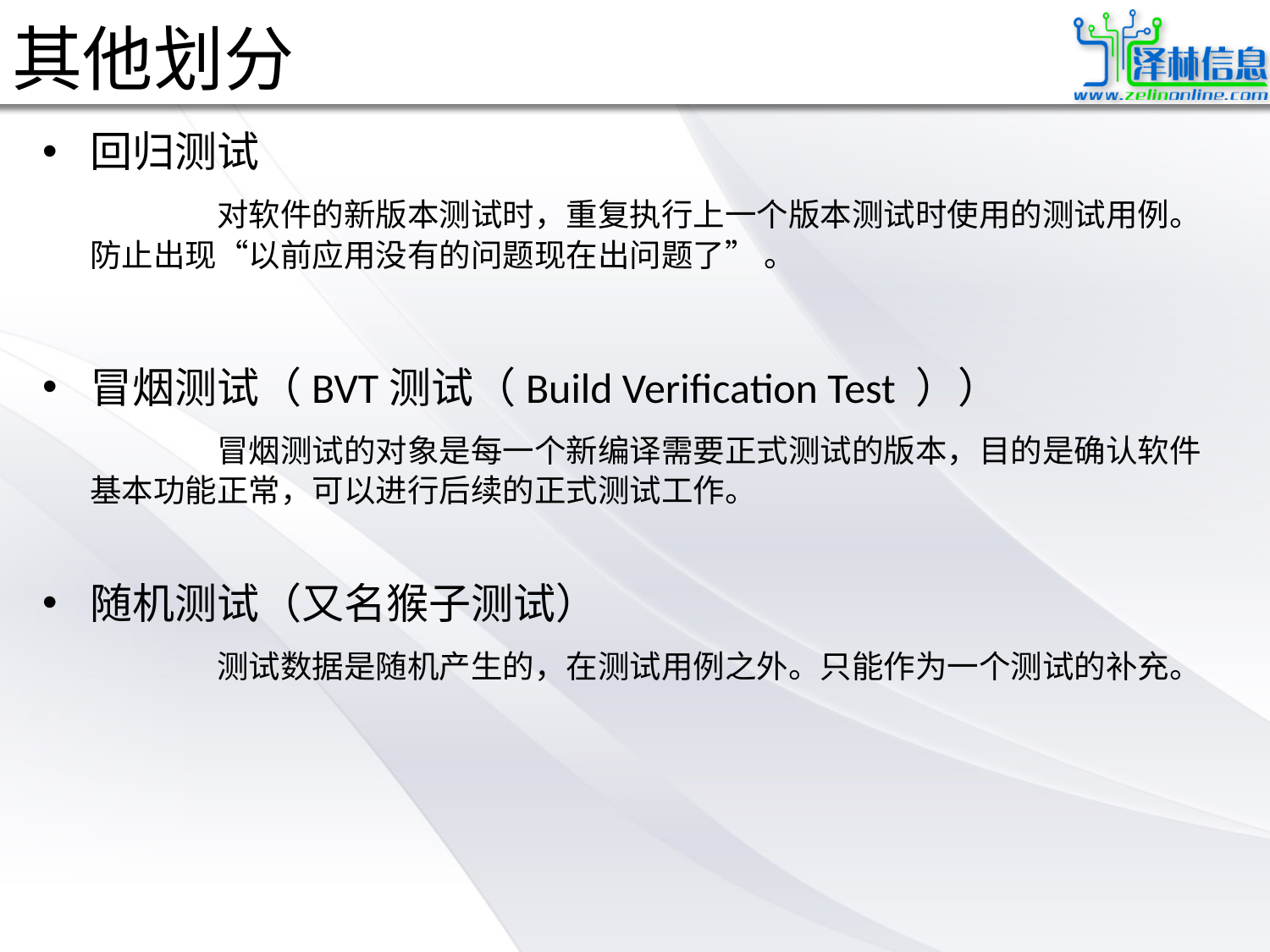

# 其他划分
回归测试
		对软件的新版本测试时，重复执行上一个版本测试时使用的测试用例。防止出现“以前应用没有的问题现在出问题了” 。

冒烟测试（BVT测试（Build Verification Test ））
		冒烟测试的对象是每一个新编译需要正式测试的版本，目的是确认软件基本功能正常，可以进行后续的正式测试工作。

随机测试（又名猴子测试）
		测试数据是随机产生的，在测试用例之外。只能作为一个测试的补充。